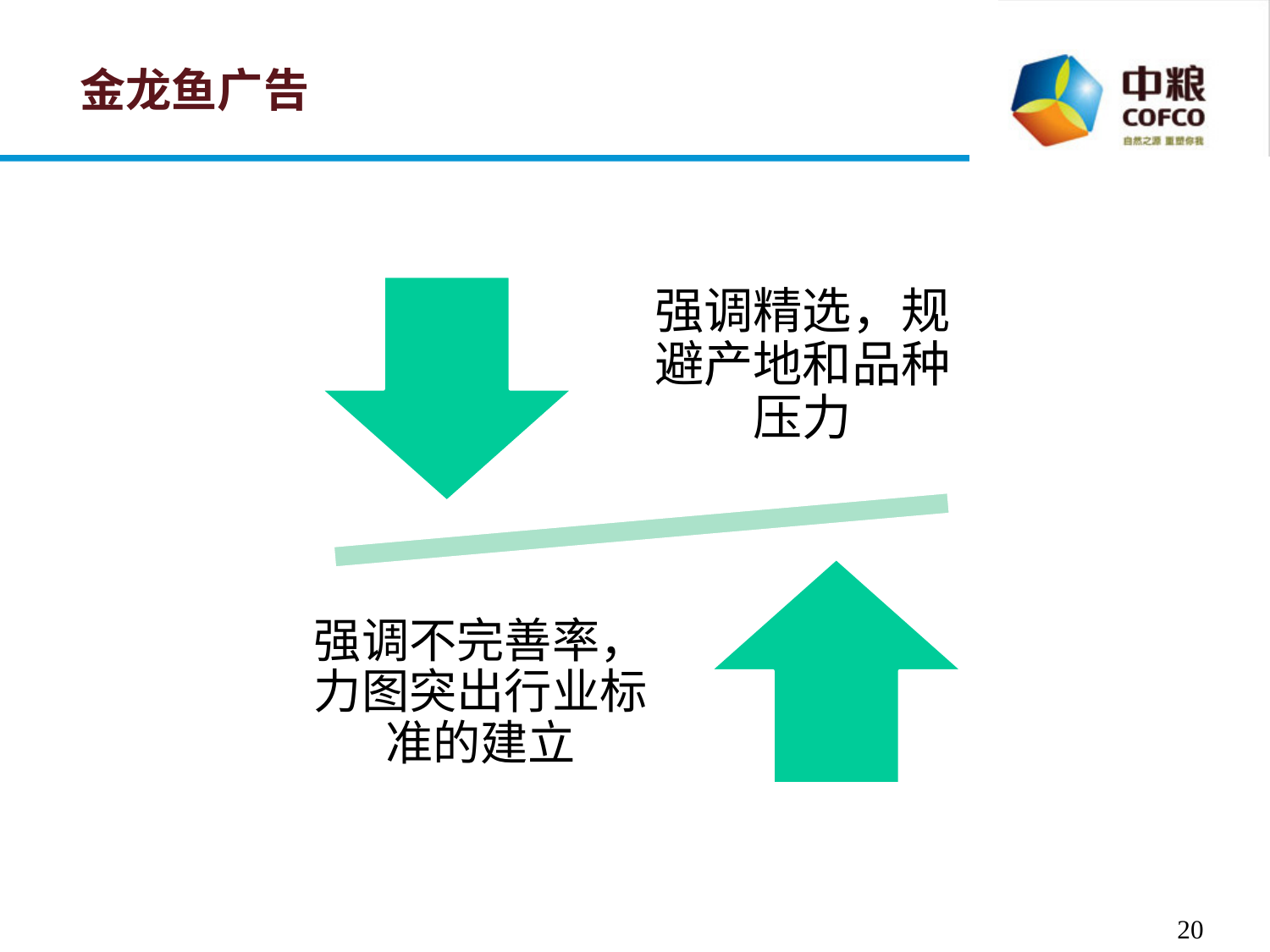

金龙鱼广告
强调精选，规避产地和品种压力
强调不完善率，力图突出行业标准的建立